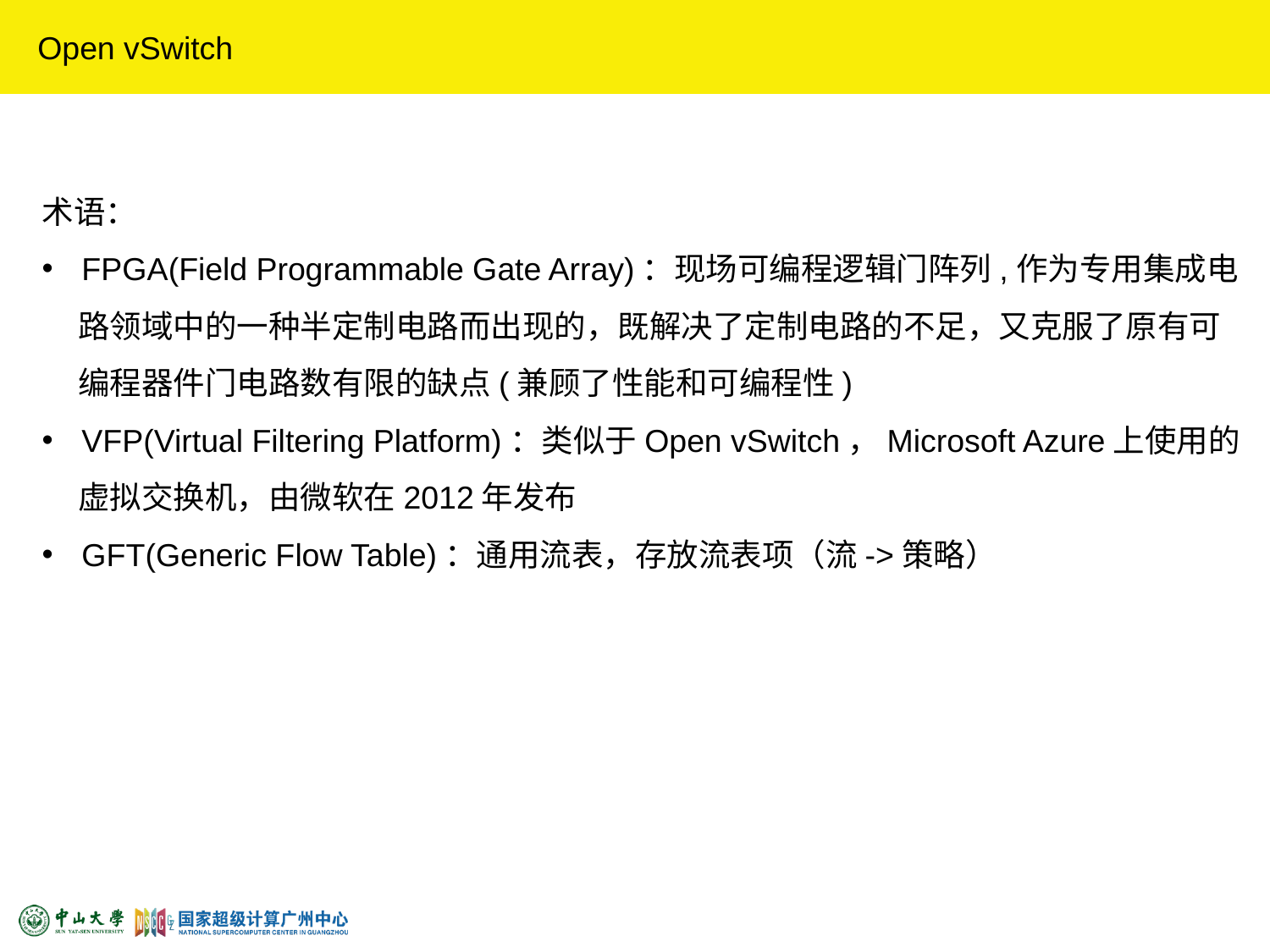

Open vSwitch
术语：
FPGA(Field Programmable Gate Array)：现场可编程逻辑门阵列,作为专用集成电
    路领域中的一种半定制电路而出现的，既解决了定制电路的不足，又克服了原有可
    编程器件门电路数有限的缺点(兼顾了性能和可编程性)
VFP(Virtual Filtering Platform)：类似于Open vSwitch，Microsoft Azure上使用的
    虚拟交换机，由微软在2012年发布
GFT(Generic Flow Table)：通用流表，存放流表项（流->策略）